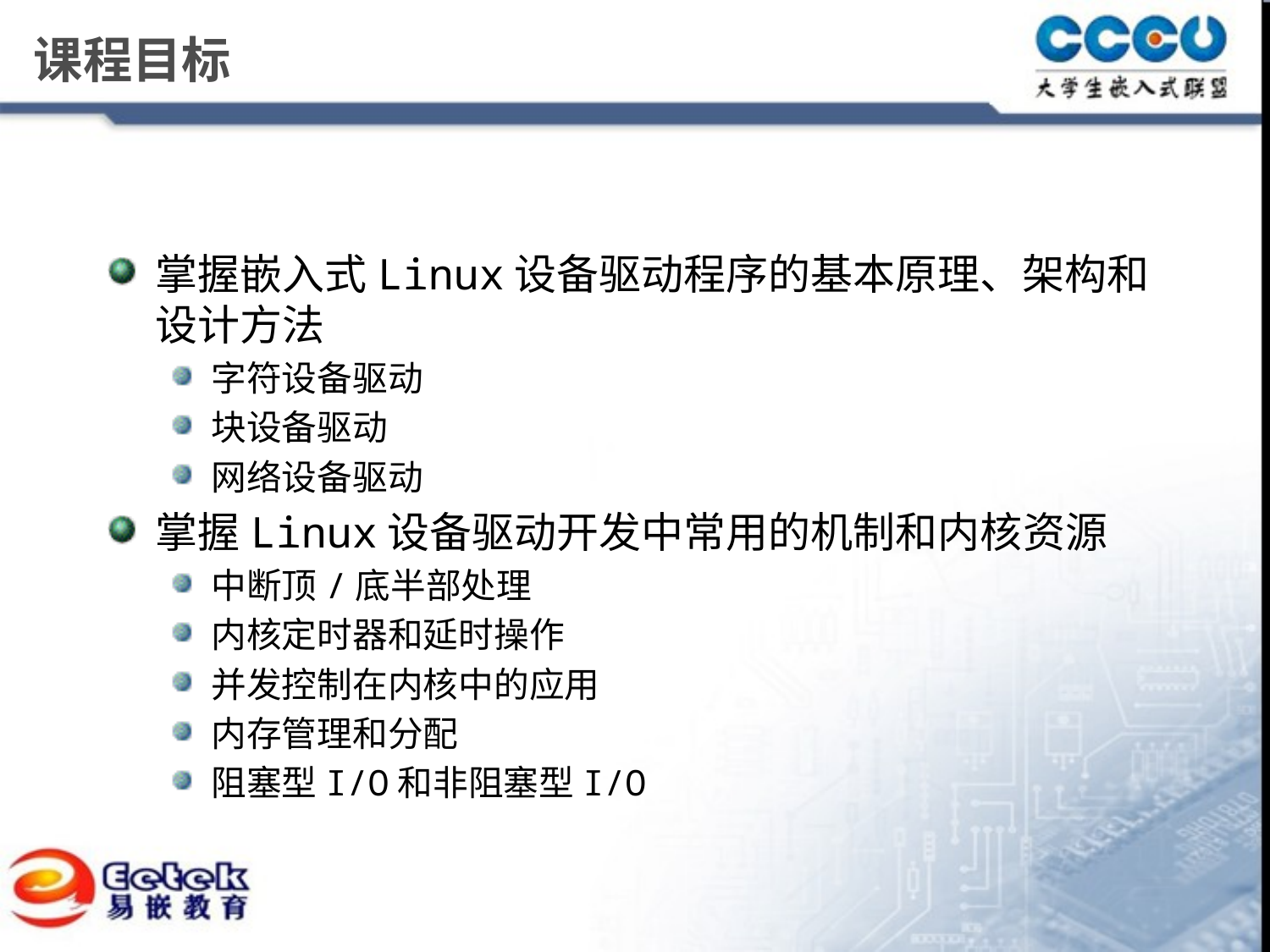

# 课程目标

掌握嵌入式Linux设备驱动程序的基本原理、架构和设计方法
字符设备驱动
块设备驱动
网络设备驱动
掌握Linux设备驱动开发中常用的机制和内核资源
中断顶/底半部处理
内核定时器和延时操作
并发控制在内核中的应用
内存管理和分配
阻塞型I/O和非阻塞型I/O